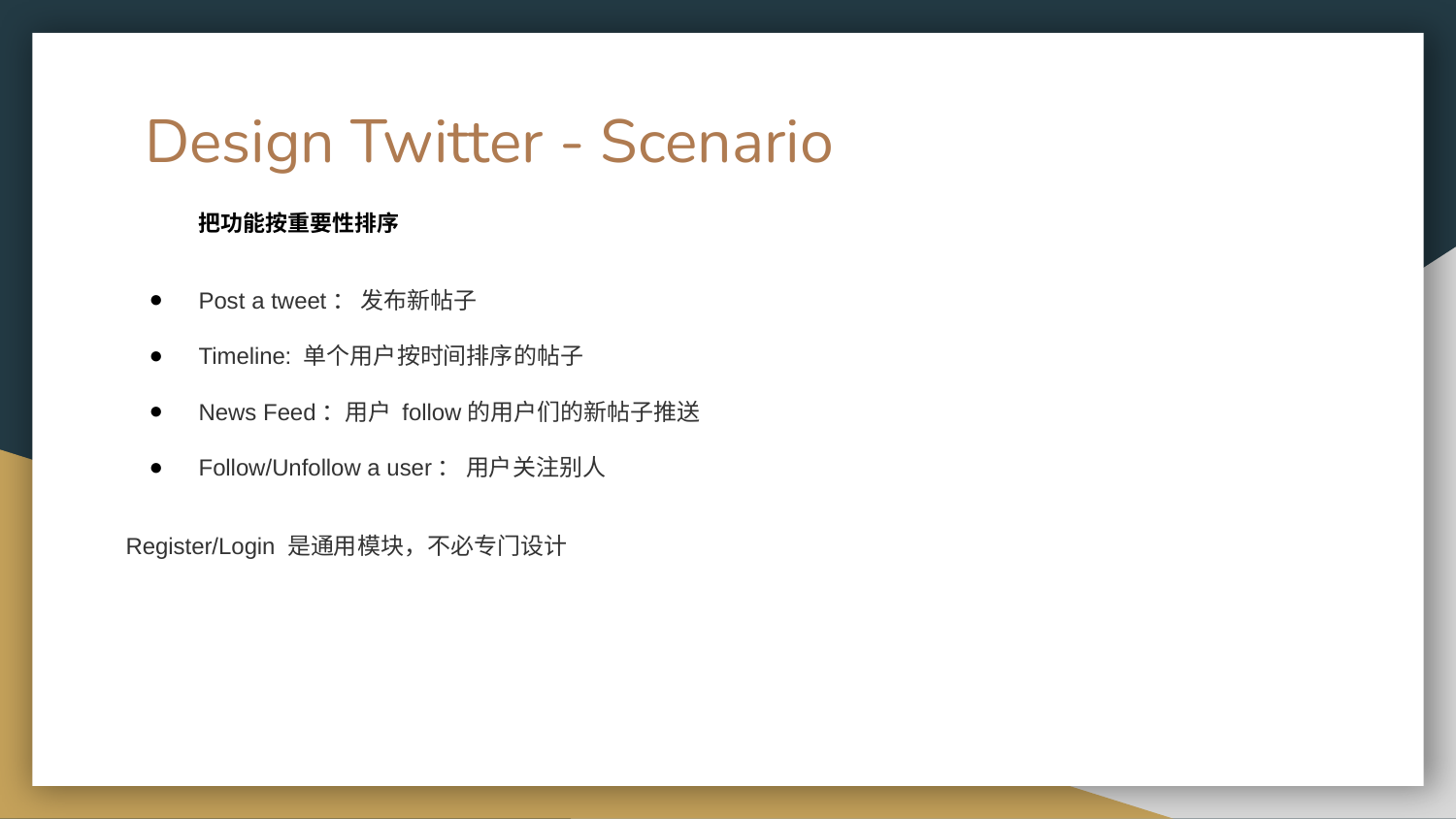

# Design Twitter - Scenario
把功能按重要性排序
Post a tweet： 发布新帖子
Timeline: 单个用户按时间排序的帖子
News Feed：用户 follow的用户们的新帖子推送
Follow/Unfollow a user： 用户关注别人
Register/Login 是通用模块，不必专门设计